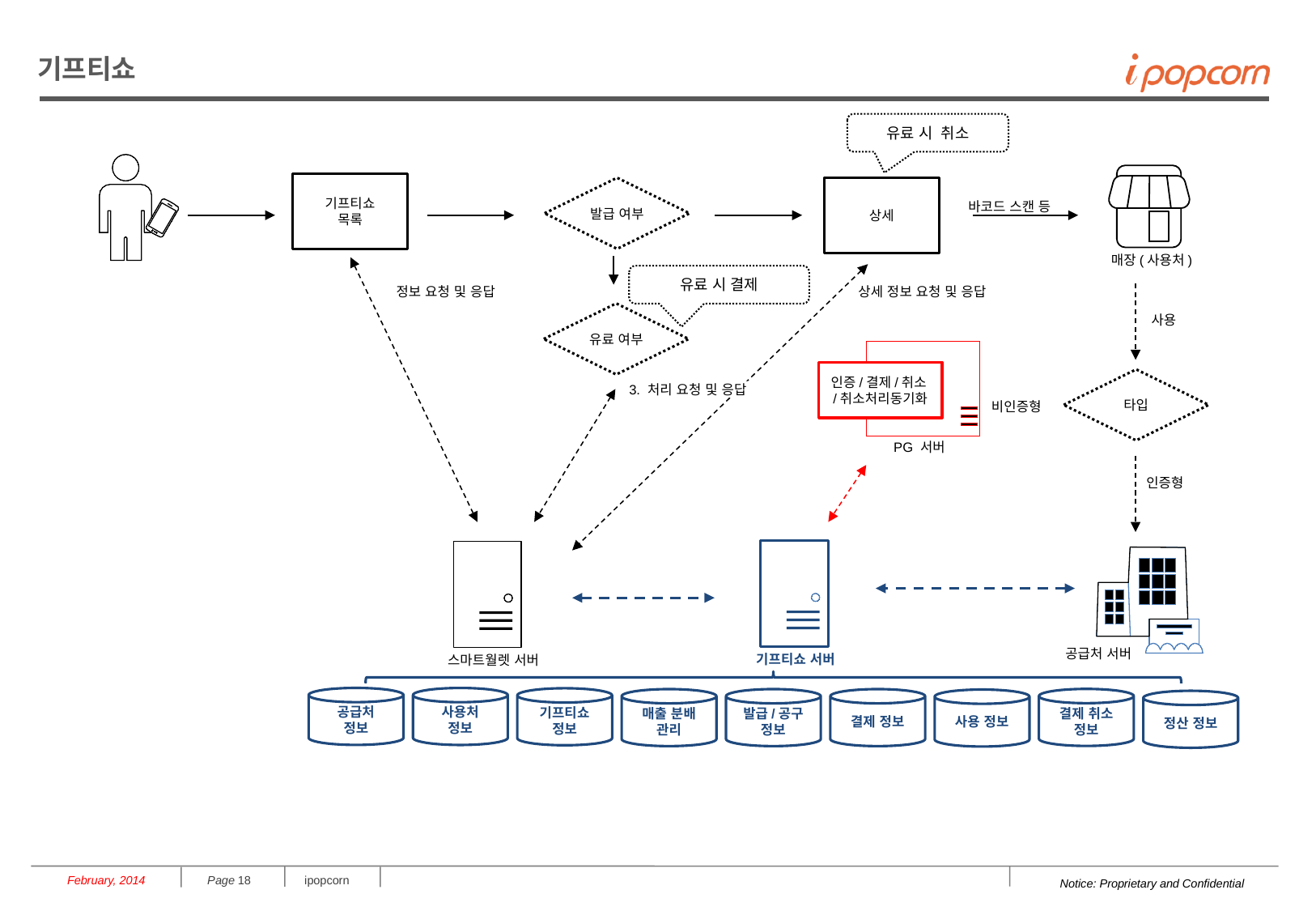

# 기프티쇼
유료 시  취소

기프티쇼
목록

발급 여부
외부 콘텐츠
상세
상세
바코드 스캔 등

매장(사용처)
유료 시 결제

 정보 요청 및 응답
상세 정보 요청 및 응답
유료 여부
 사용

인증/결제/취소/취소처리동기화
타입
3. 처리 요청 및 응답
비인증형

PG 서버
인증형

스마트월렛 서버

공급처 서버
기프티쇼 서버

공급처
정보
사용처
정보
기프티쇼
정보
결제 취소
정보
매출 분배
관리
발급/공구
정보
결제 정보
사용 정보
정산 정보